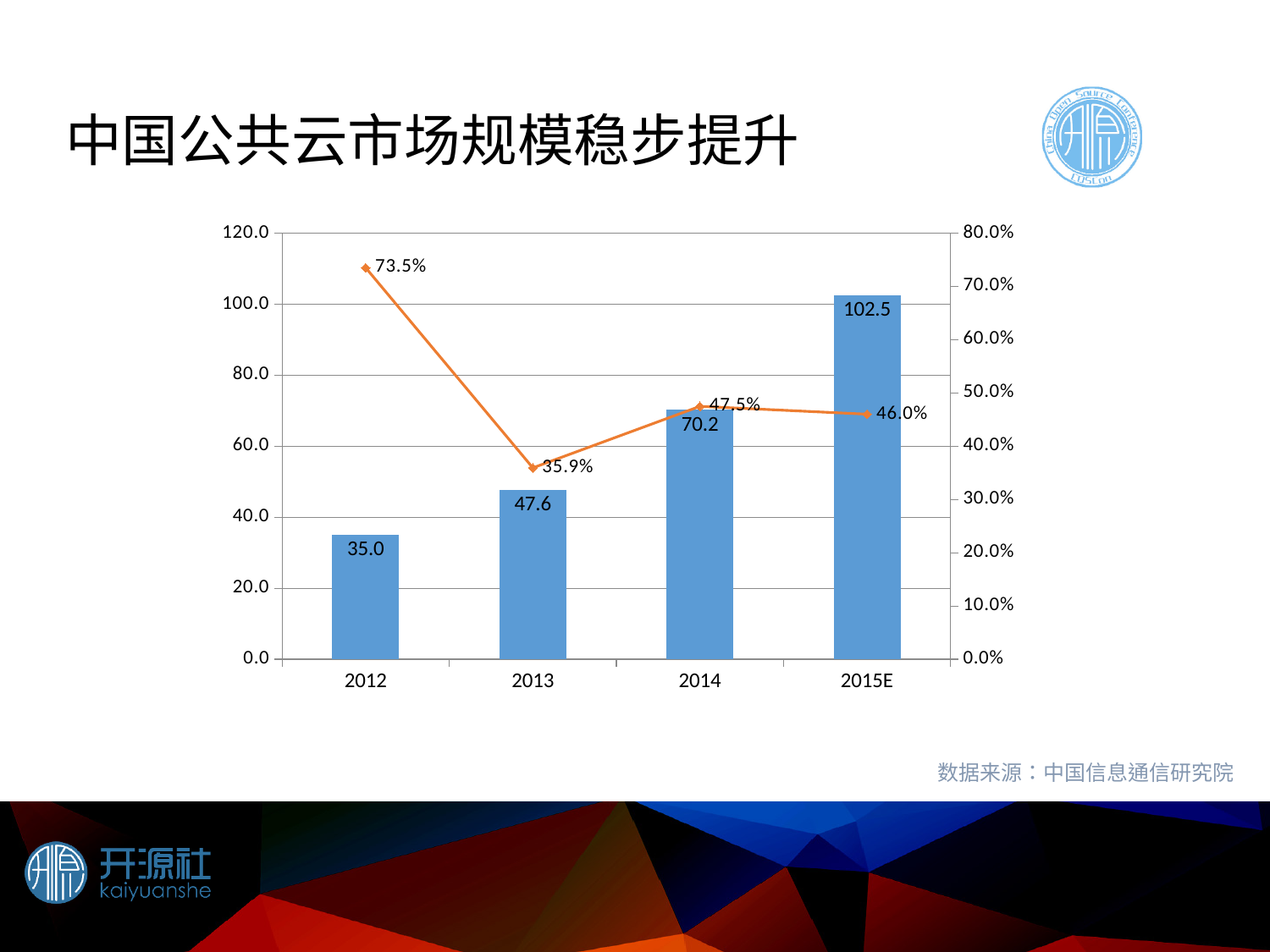

# 中国公共云市场规模稳步提升

### Chart

| Category |  |  |
|---|---|---|
| 2012 | 35.02 | 0.735000000000002 |
| 2013 | 47.60000000000001 | 0.359223300970875 |
| 2014 | 70.2 | 0.474789915966387 |
| 2015E | 102.5 | 0.460113960113961 |
数据来源：中国信息通信研究院